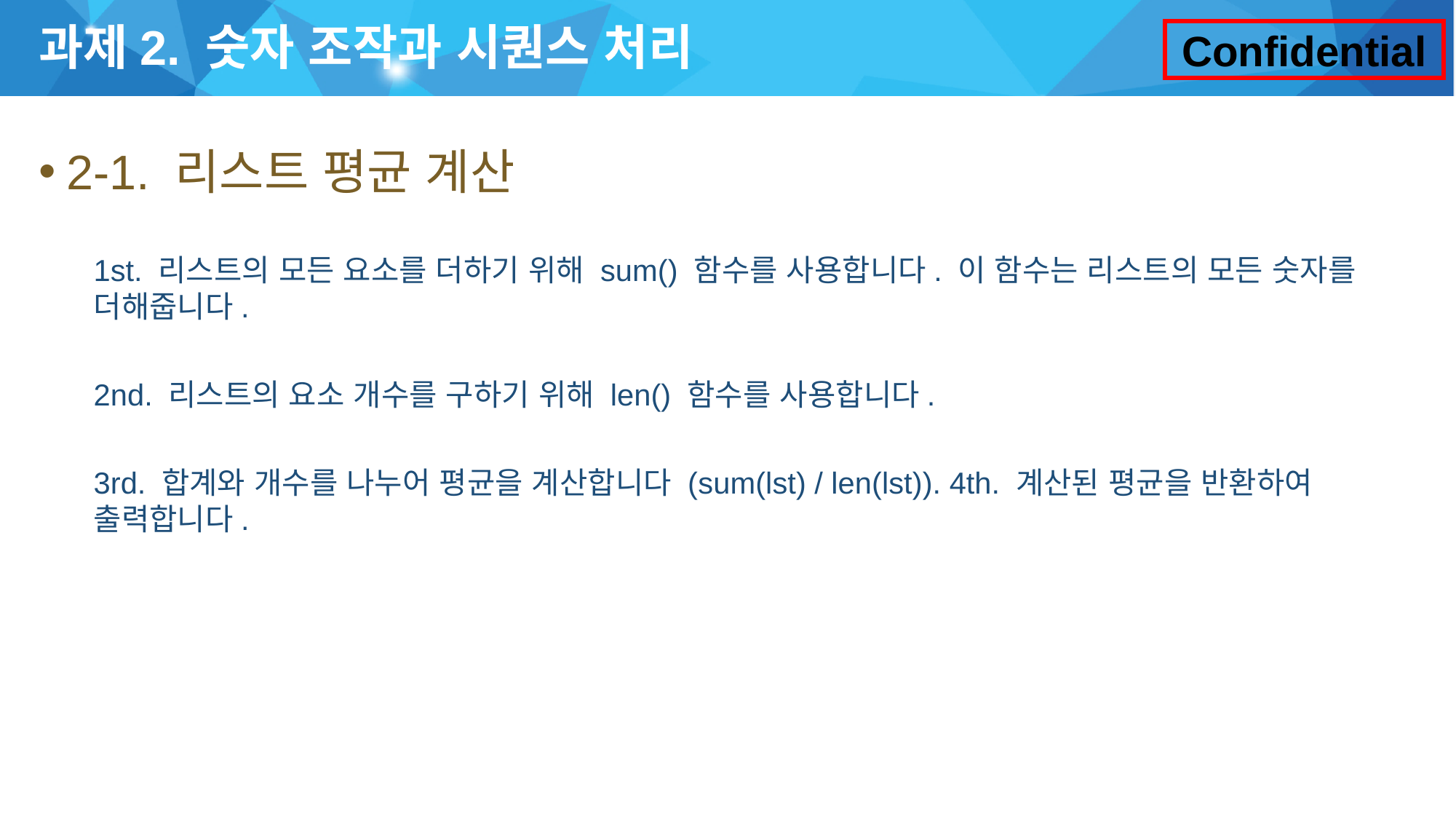

# 과제2. 숫자 조작과 시퀀스 처리
2-1. 리스트 평균 계산

1st. 리스트의 모든 요소를 더하기 위해 sum() 함수를 사용합니다. 이 함수는 리스트의 모든 숫자를 더해줍니다.

2nd. 리스트의 요소 개수를 구하기 위해 len() 함수를 사용합니다.

3rd. 합계와 개수를 나누어 평균을 계산합니다 (sum(lst) / len(lst)). 4th. 계산된 평균을 반환하여 출력합니다.